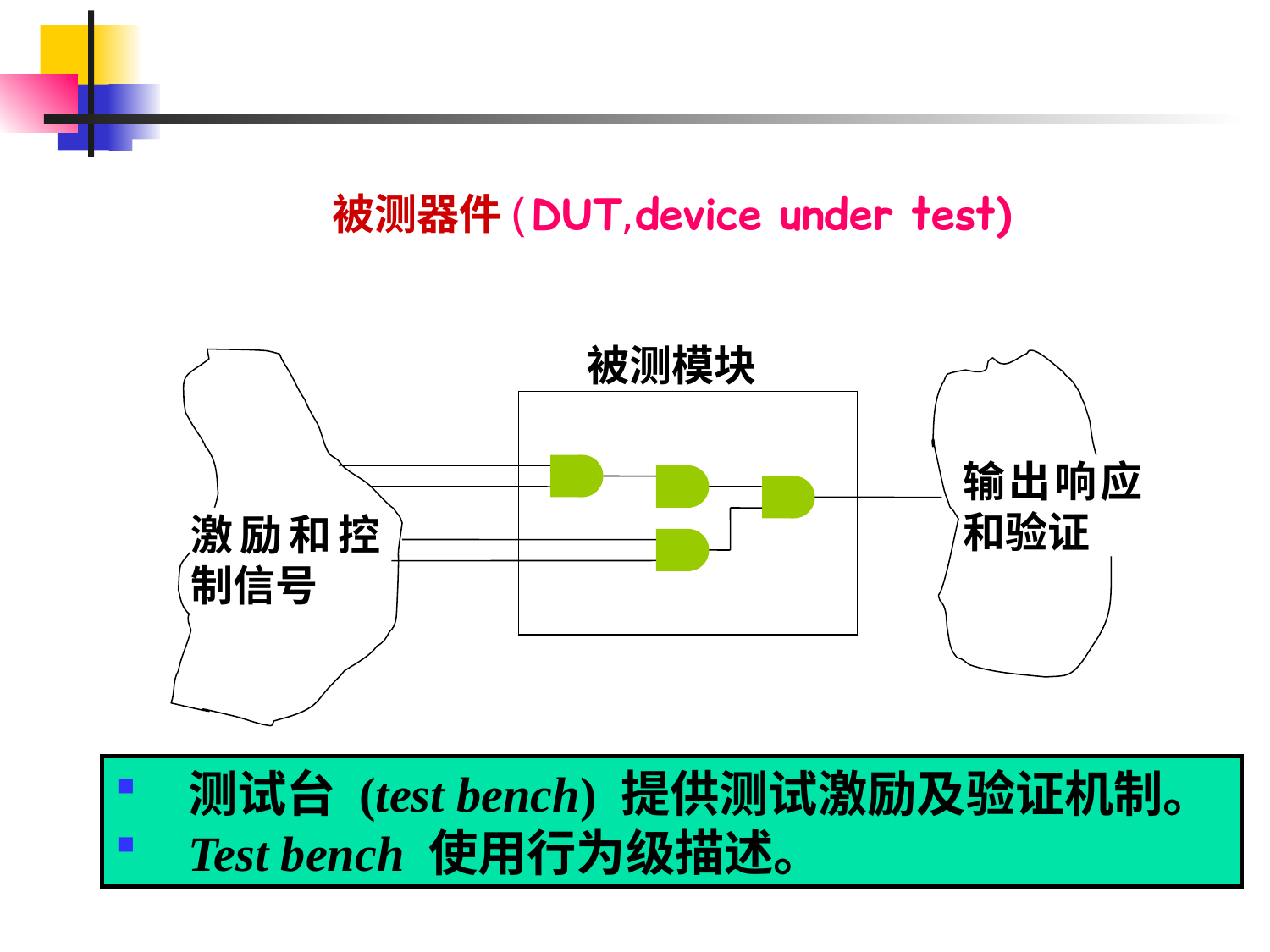

被测器件(DUT,device under test)
被测模块

输出响应和验证

激励和控制信号

测试台 (test bench) 提供测试激励及验证机制。
Test bench 使用行为级描述。